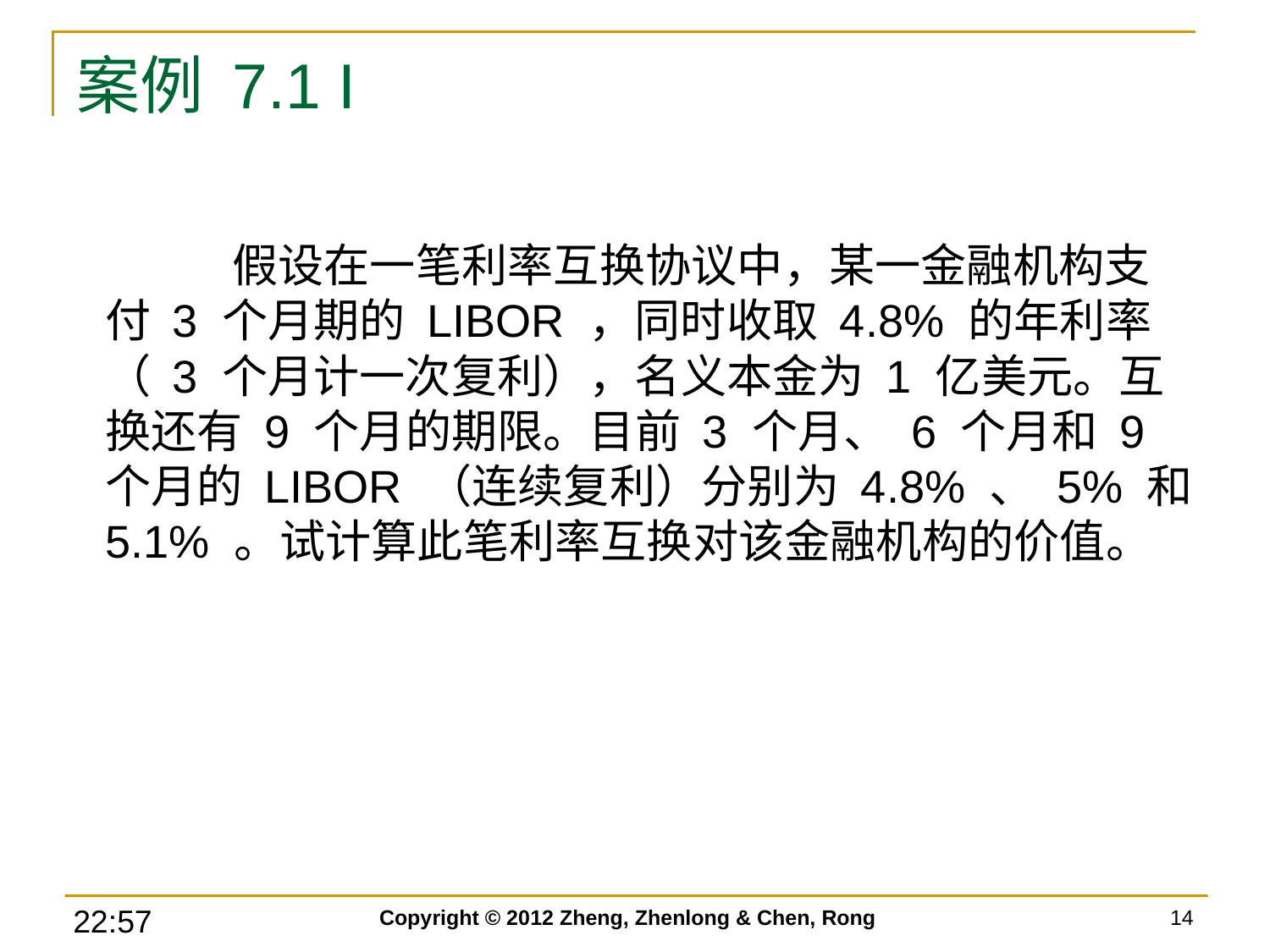

# 案例 7.1 I

		假设在一笔利率互换协议中，某一金融机构支付 3 个月期的 LIBOR ，同时收取 4.8% 的年利率（ 3 个月计一次复利），名义本金为 1 亿美元。互换还有 9 个月的期限。目前 3 个月、 6 个月和 9 个月的 LIBOR （连续复利）分别为 4.8% 、 5% 和 5.1% 。试计算此笔利率互换对该金融机构的价值。
Copyright © 2012 Zheng, Zhenlong & Chen, Rong
14